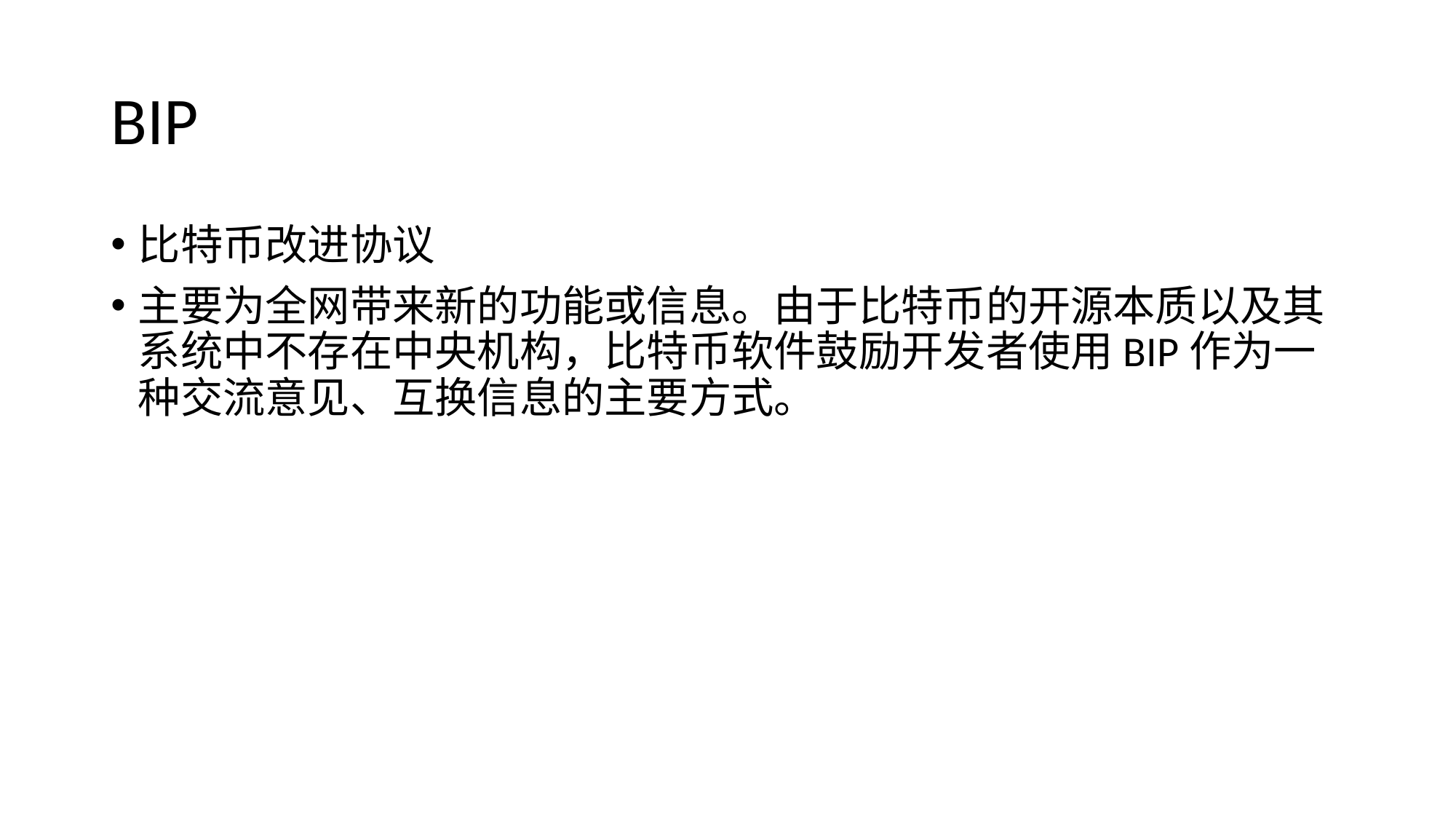

# BIP
比特币改进协议
主要为全网带来新的功能或信息。由于比特币的开源本质以及其系统中不存在中央机构，比特币软件鼓励开发者使用BIP作为一种交流意见、互换信息的主要方式。